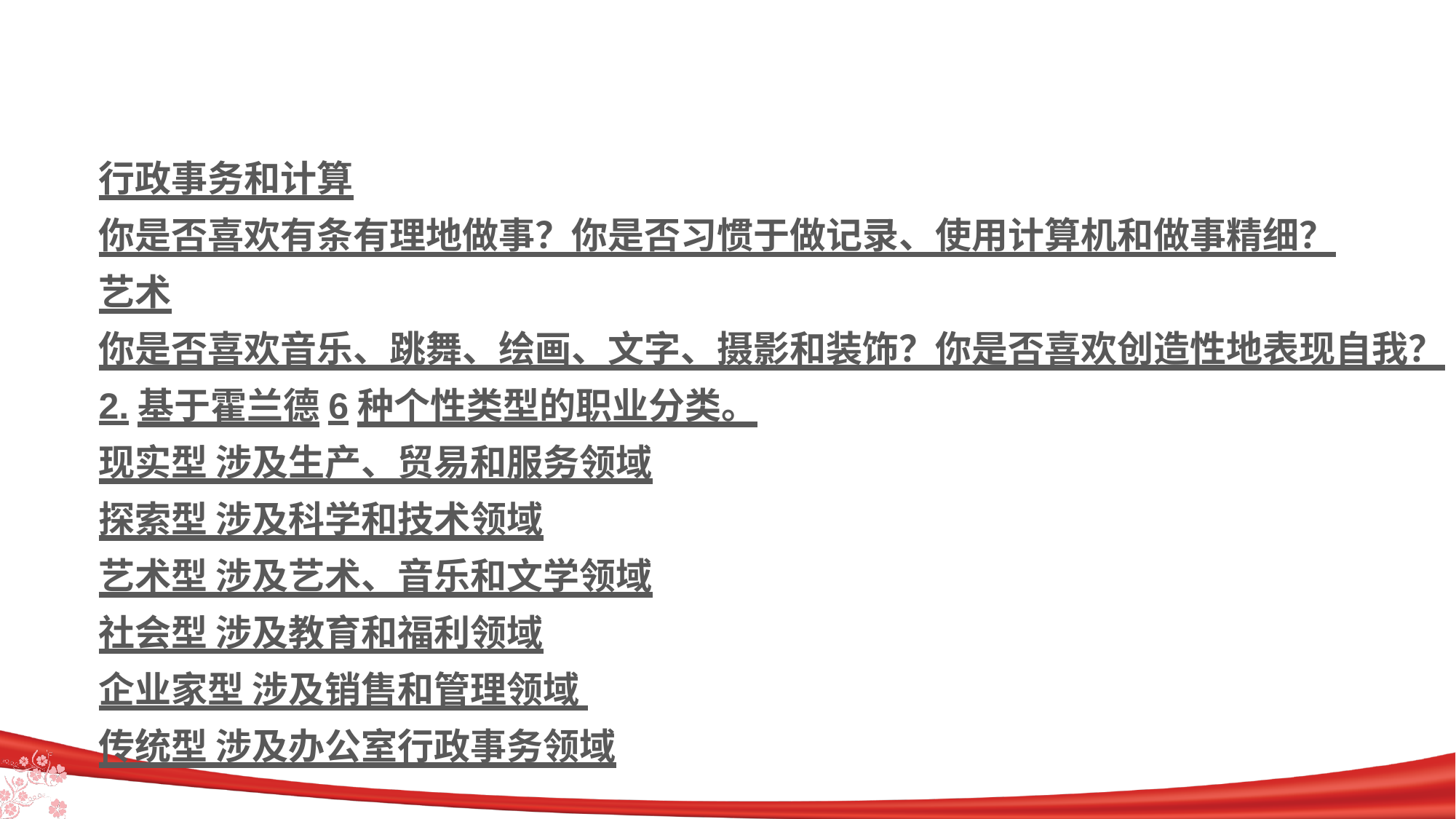

行政事务和计算
你是否喜欢有条有理地做事？你是否习惯于做记录、使用计算机和做事精细？
艺术
你是否喜欢音乐、跳舞、绘画、文字、摄影和装饰？你是否喜欢创造性地表现自我？
2.基于霍兰德6种个性类型的职业分类。
现实型 涉及生产、贸易和服务领域
探索型 涉及科学和技术领域
艺术型 涉及艺术、音乐和文学领域
社会型 涉及教育和福利领域
企业家型 涉及销售和管理领域
传统型 涉及办公室行政事务领域